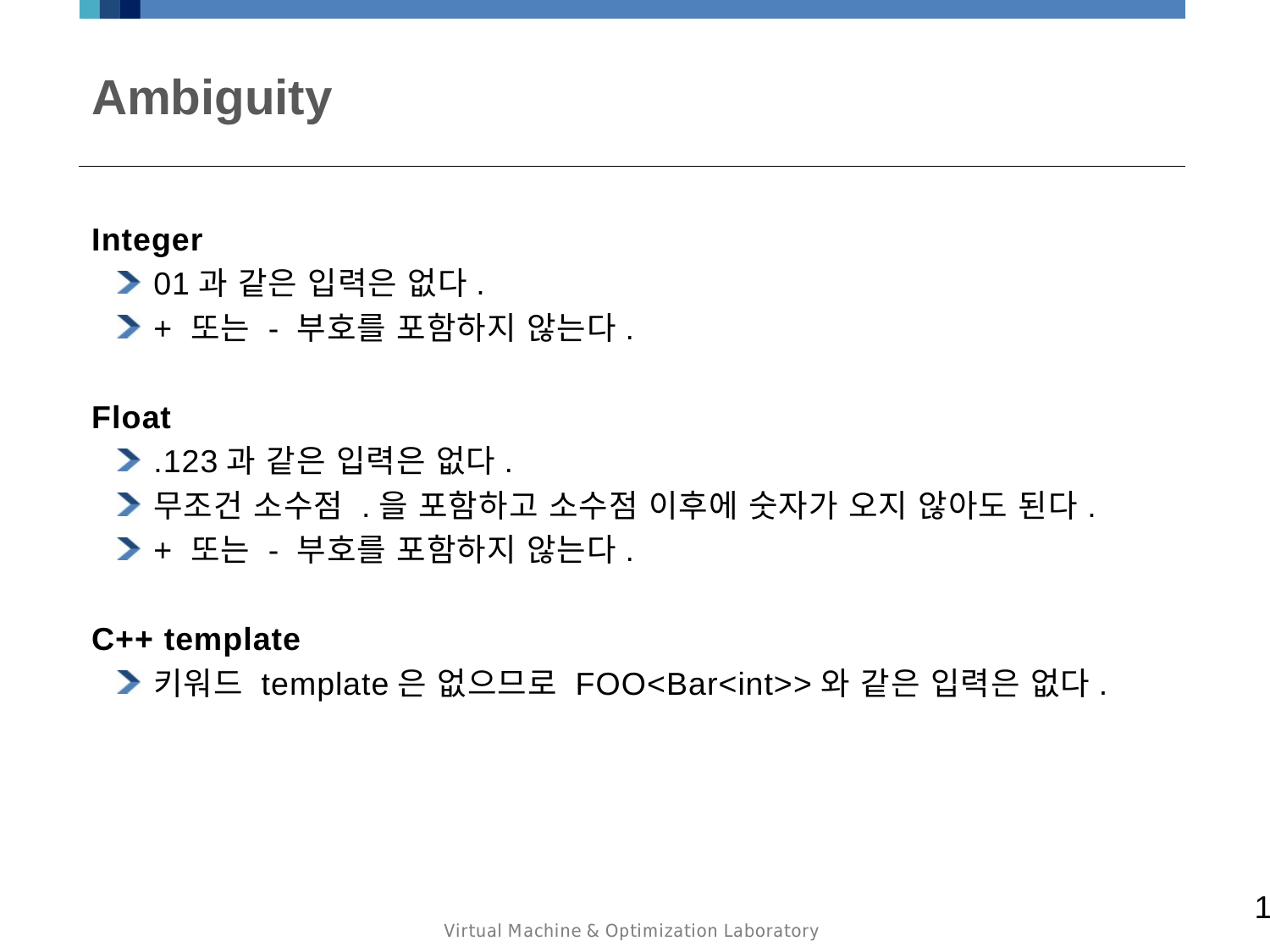

# Ambiguity
Integer
01과 같은 입력은 없다.
+ 또는 - 부호를 포함하지 않는다.

Float
.123과 같은 입력은 없다.
무조건 소수점 .을 포함하고 소수점 이후에 숫자가 오지 않아도 된다.
+ 또는 - 부호를 포함하지 않는다.

C++ template
키워드 template은 없으므로 FOO<Bar<int>>와 같은 입력은 없다.